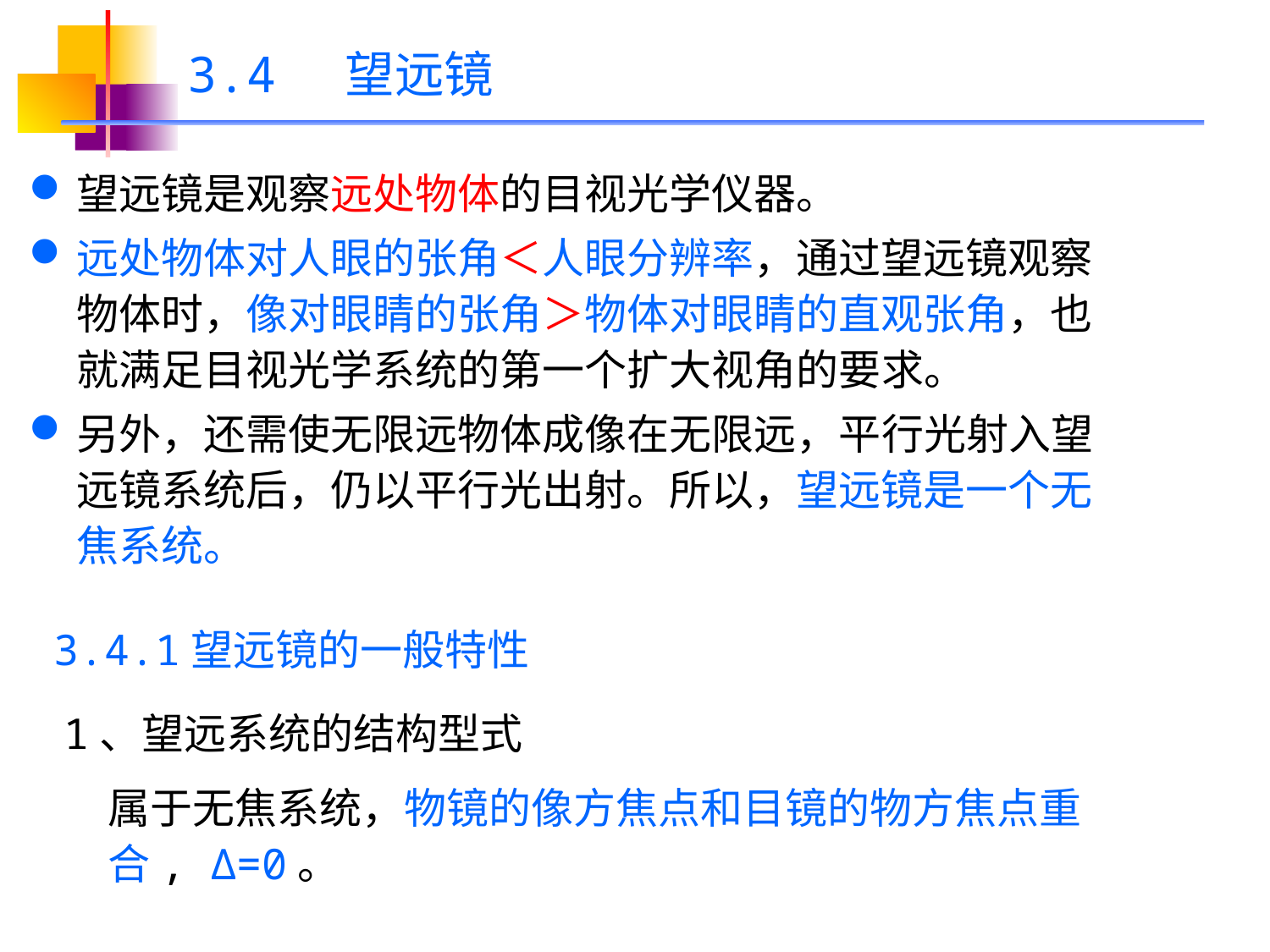

3.4  望远镜
望远镜是观察远处物体的目视光学仪器。
远处物体对人眼的张角＜人眼分辨率，通过望远镜观察物体时，像对眼睛的张角＞物体对眼睛的直观张角，也就满足目视光学系统的第一个扩大视角的要求。
另外，还需使无限远物体成像在无限远，平行光射入望远镜系统后，仍以平行光出射。所以，望远镜是一个无焦系统。
3.4.1望远镜的一般特性
1、望远系统的结构型式
属于无焦系统，物镜的像方焦点和目镜的物方焦点重
合, Δ=0。